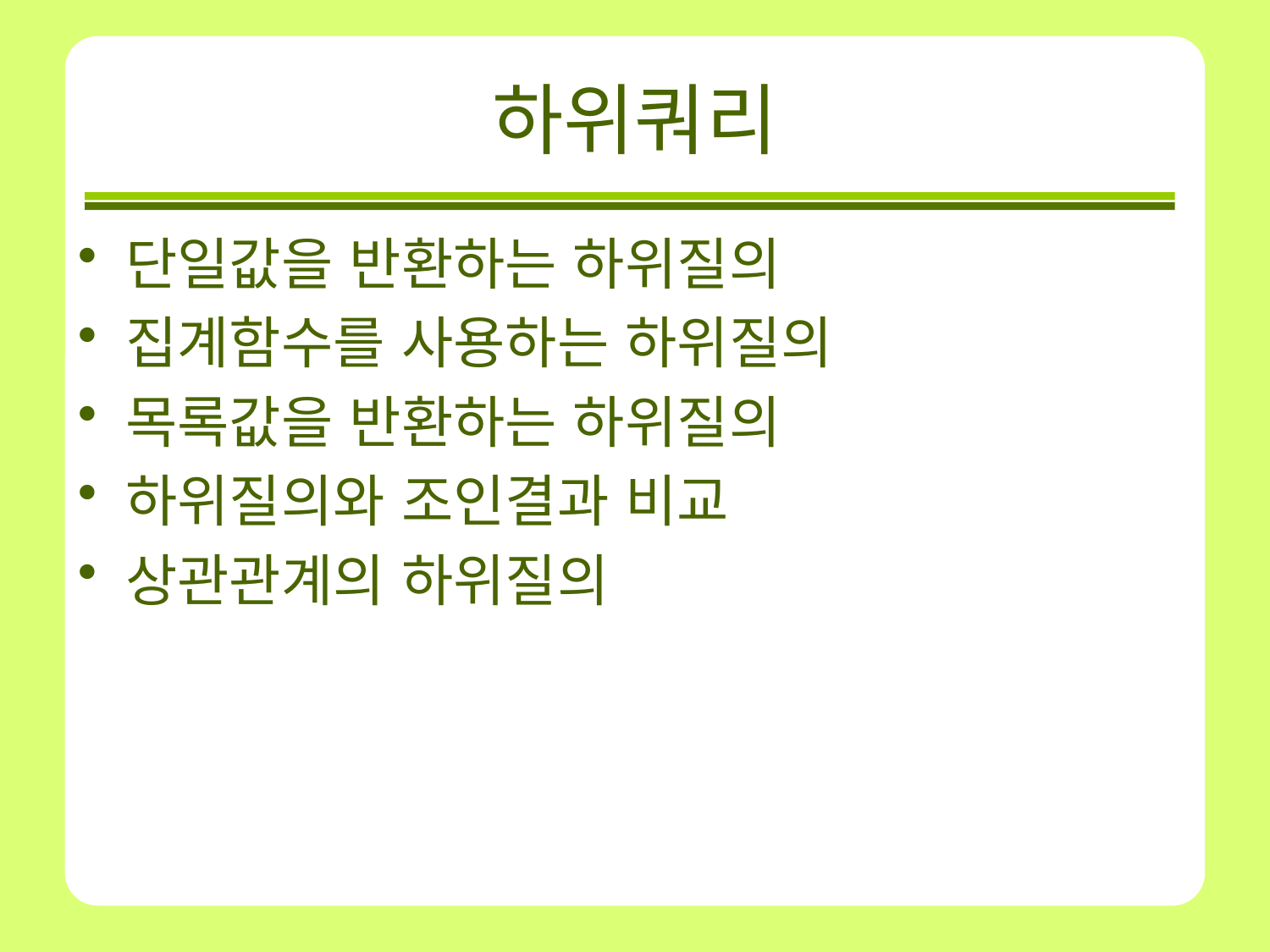

# 하위쿼리
단일값을 반환하는 하위질의
집계함수를 사용하는 하위질의
목록값을 반환하는 하위질의
하위질의와 조인결과 비교
상관관계의 하위질의